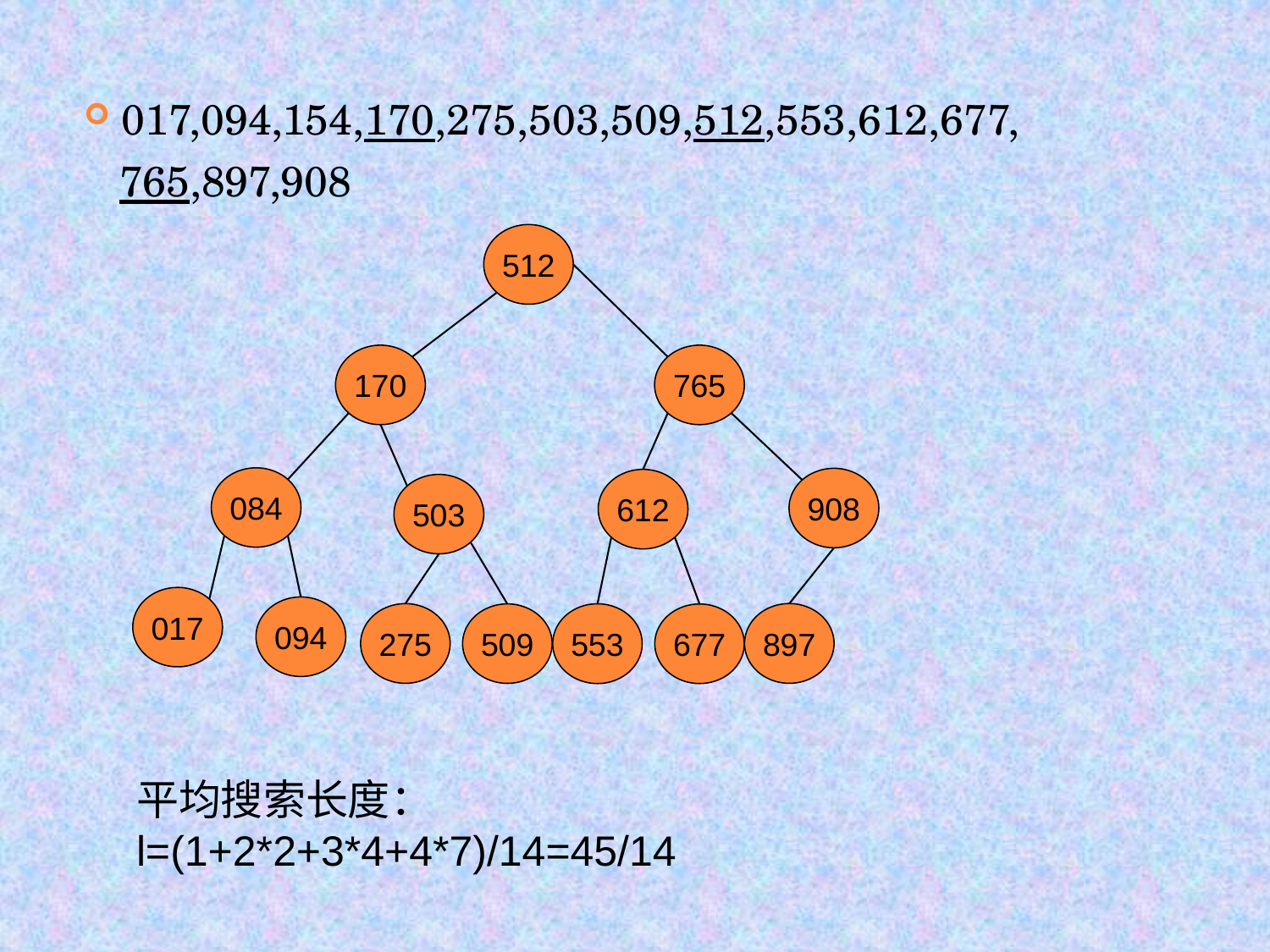

017,094,154,170,275,503,509,512,553,612,677,
   765,897,908

512
170
765
908
503
275
509
084
612
017
094
897
553
677

平均搜索长度：
l=(1+2*2+3*4+4*7)/14=45/14